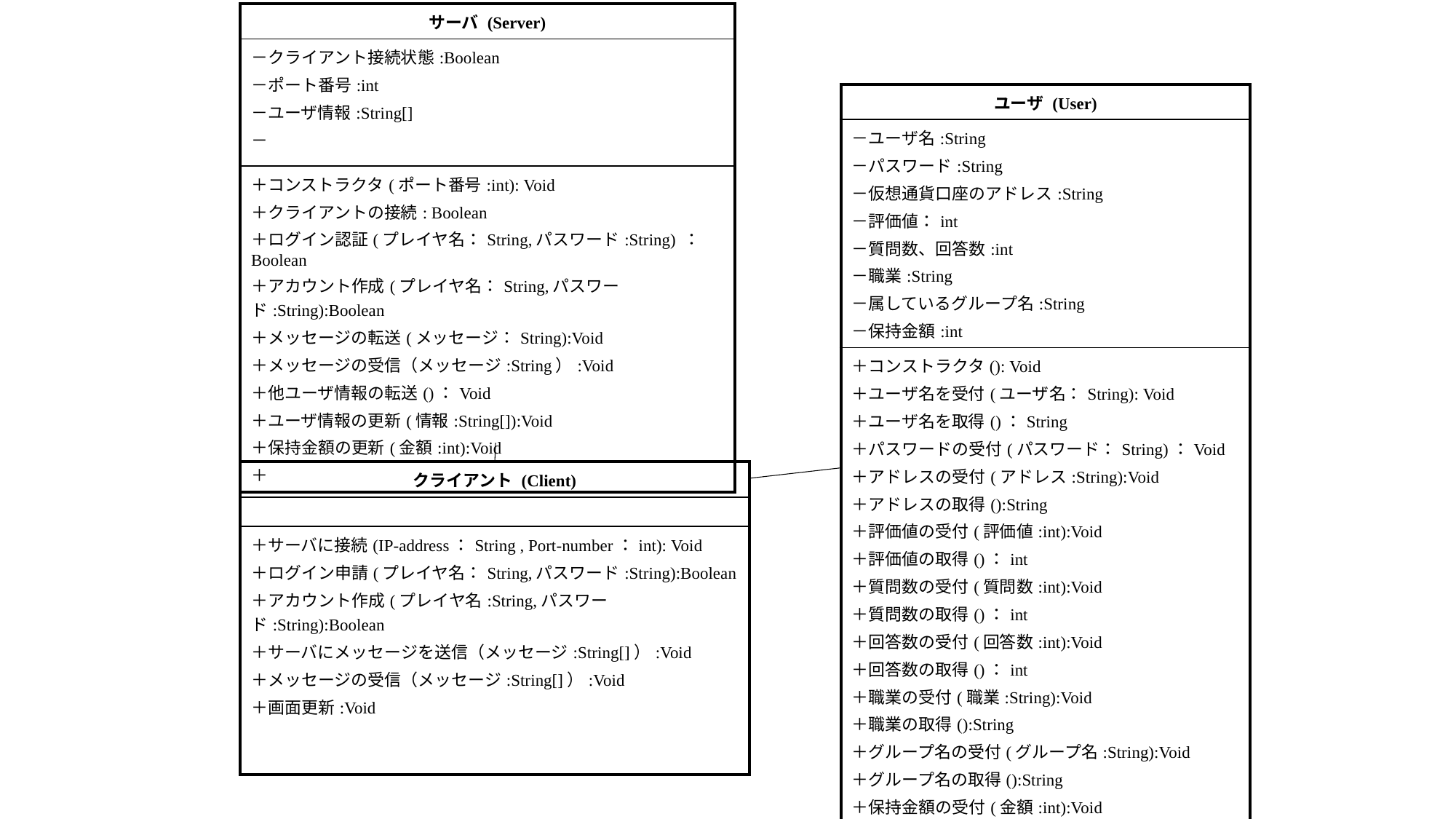

| サーバ (Server) |
| --- |
| －クライアント接続状態:Boolean －ポート番号:int －ユーザ情報:String[] － |
| ＋コンストラクタ(ポート番号:int): Void ＋クライアントの接続: Boolean ＋ログイン認証(プレイヤ名：String,パスワード:String) ：Boolean ＋アカウント作成(プレイヤ名：String,パスワード:String):Boolean ＋メッセージの転送(メッセージ：String):Void ＋メッセージの受信（メッセージ:String）:Void ＋他ユーザ情報の転送()：Void ＋ユーザ情報の更新(情報:String[]):Void ＋保持金額の更新(金額:int):Void ＋ |
| ユーザ (User) |
| --- |
| －ユーザ名:String －パスワード:String －仮想通貨口座のアドレス:String －評価値：int －質問数、回答数:int －職業:String －属しているグループ名:String －保持金額:int |
| ＋コンストラクタ(): Void ＋ユーザ名を受付(ユーザ名：String): Void ＋ユーザ名を取得()：String ＋パスワードの受付(パスワード：String)：Void ＋アドレスの受付(アドレス:String):Void ＋アドレスの取得():String ＋評価値の受付(評価値:int):Void ＋評価値の取得()：int ＋質問数の受付(質問数:int):Void ＋質問数の取得()：int ＋回答数の受付(回答数:int):Void ＋回答数の取得()：int ＋職業の受付(職業:String):Void ＋職業の取得():String ＋グループ名の受付(グループ名:String):Void ＋グループ名の取得():String ＋保持金額の受付(金額:int):Void ＋保持金額の取得():int |
| クライアント (Client) |
| --- |
|  |
| ＋サーバに接続(IP-address：String , Port-number：int): Void ＋ログイン申請(プレイヤ名：String,パスワード:String):Boolean ＋アカウント作成(プレイヤ名:String,パスワード:String):Boolean ＋サーバにメッセージを送信（メッセージ:String[]）:Void ＋メッセージの受信（メッセージ:String[]）:Void ＋画面更新:Void |